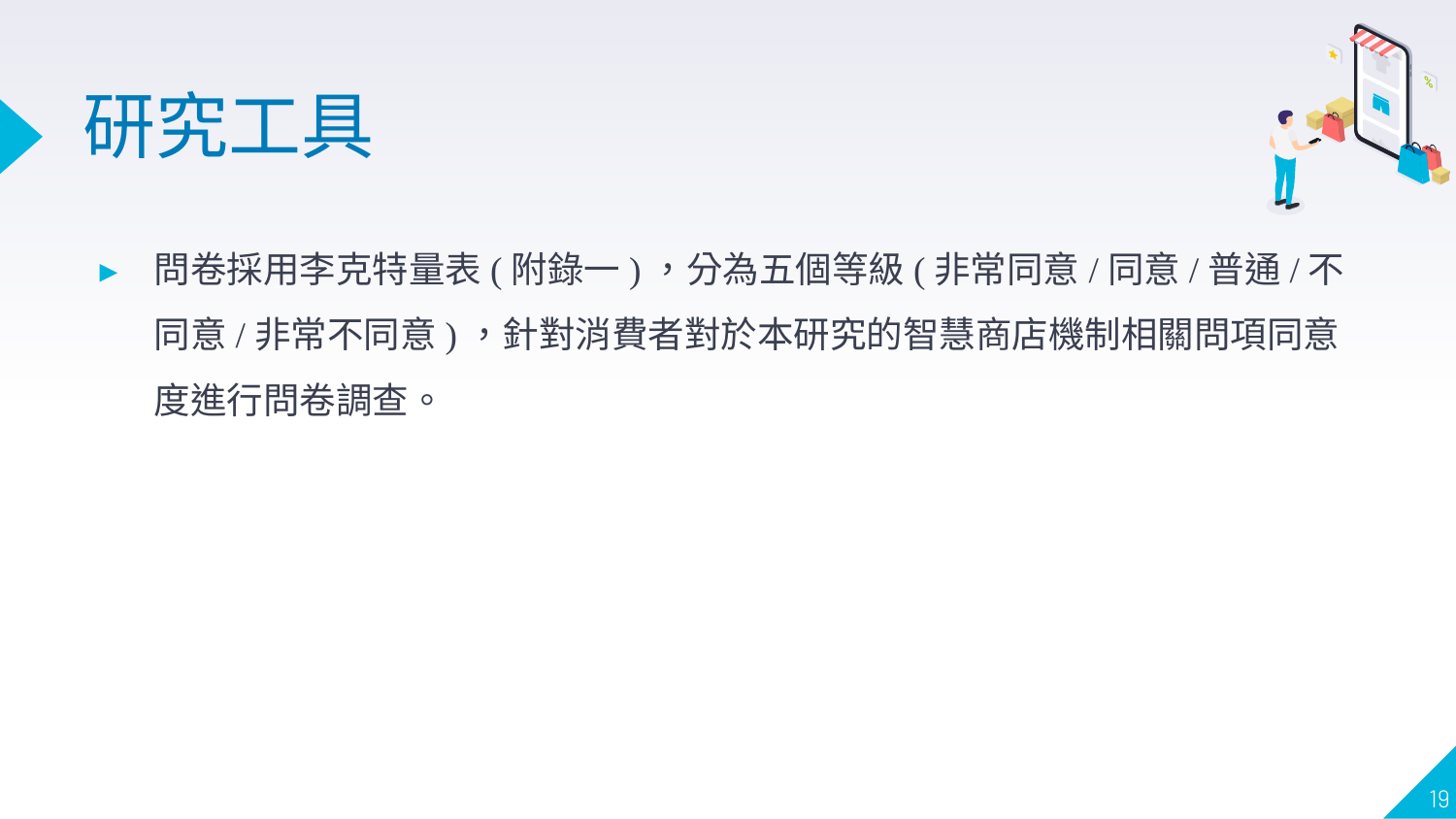

# 研究工具
問卷採用李克特量表(附錄一)，分為五個等級(非常同意/同意/普通/不同意/非常不同意)，針對消費者對於本研究的智慧商店機制相關問項同意度進行問卷調查。
19